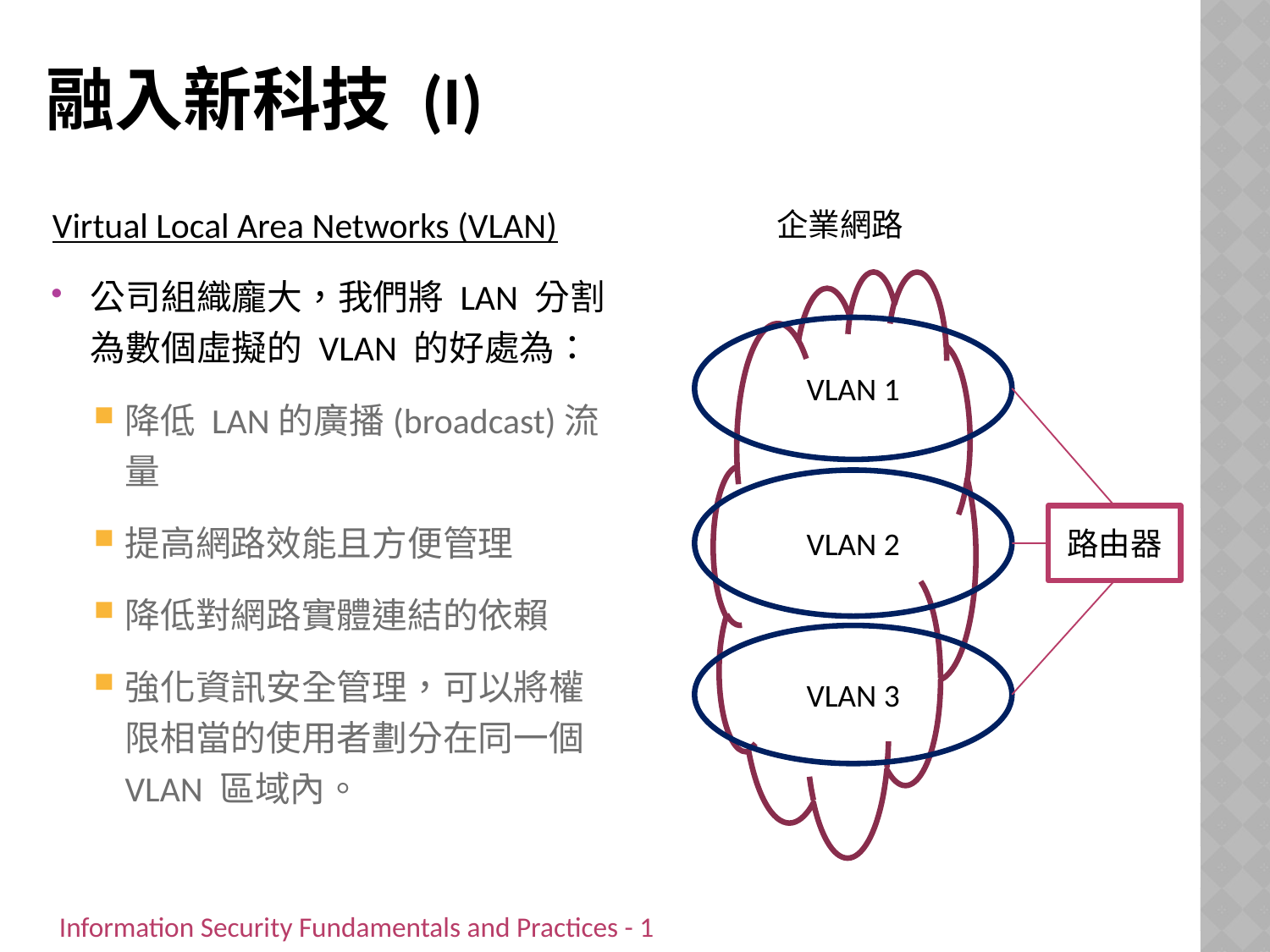

# 融入新科技 (I)
Virtual Local Area Networks (VLAN)
公司組織龐大，我們將 LAN 分割為數個虛擬的 VLAN 的好處為：
降低 LAN的廣播(broadcast)流量
提高網路效能且方便管理
降低對網路實體連結的依賴
強化資訊安全管理，可以將權限相當的使用者劃分在同一個 VLAN 區域內。

企業網路

VLAN 1
VLAN 2
路由器
VLAN 3